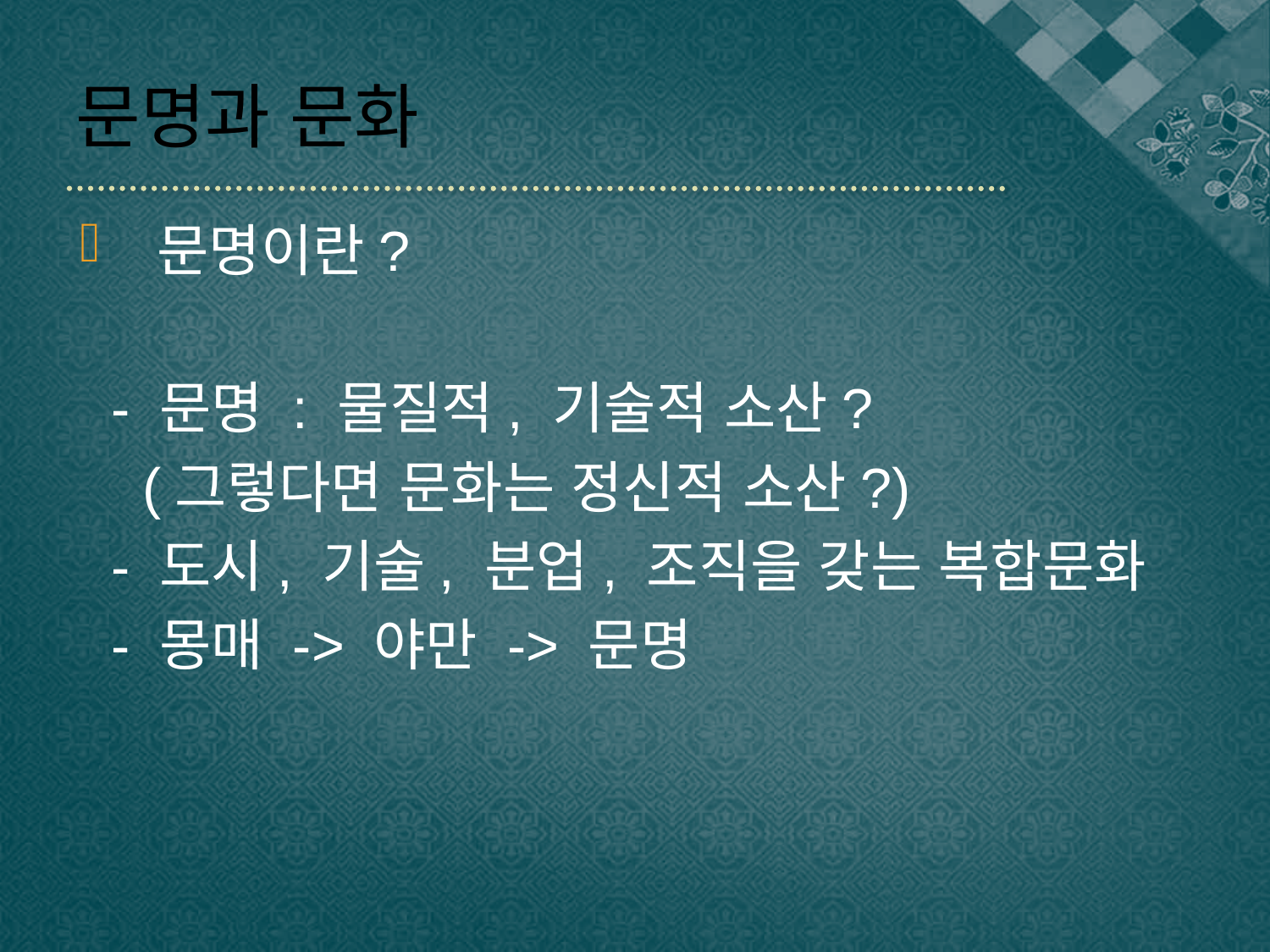

# 문명과 문화
 문명이란?

  - 문명 : 물질적, 기술적 소산?
    (그렇다면 문화는 정신적 소산?)
  - 도시, 기술, 분업, 조직을 갖는 복합문화
  - 몽매 -> 야만 -> 문명